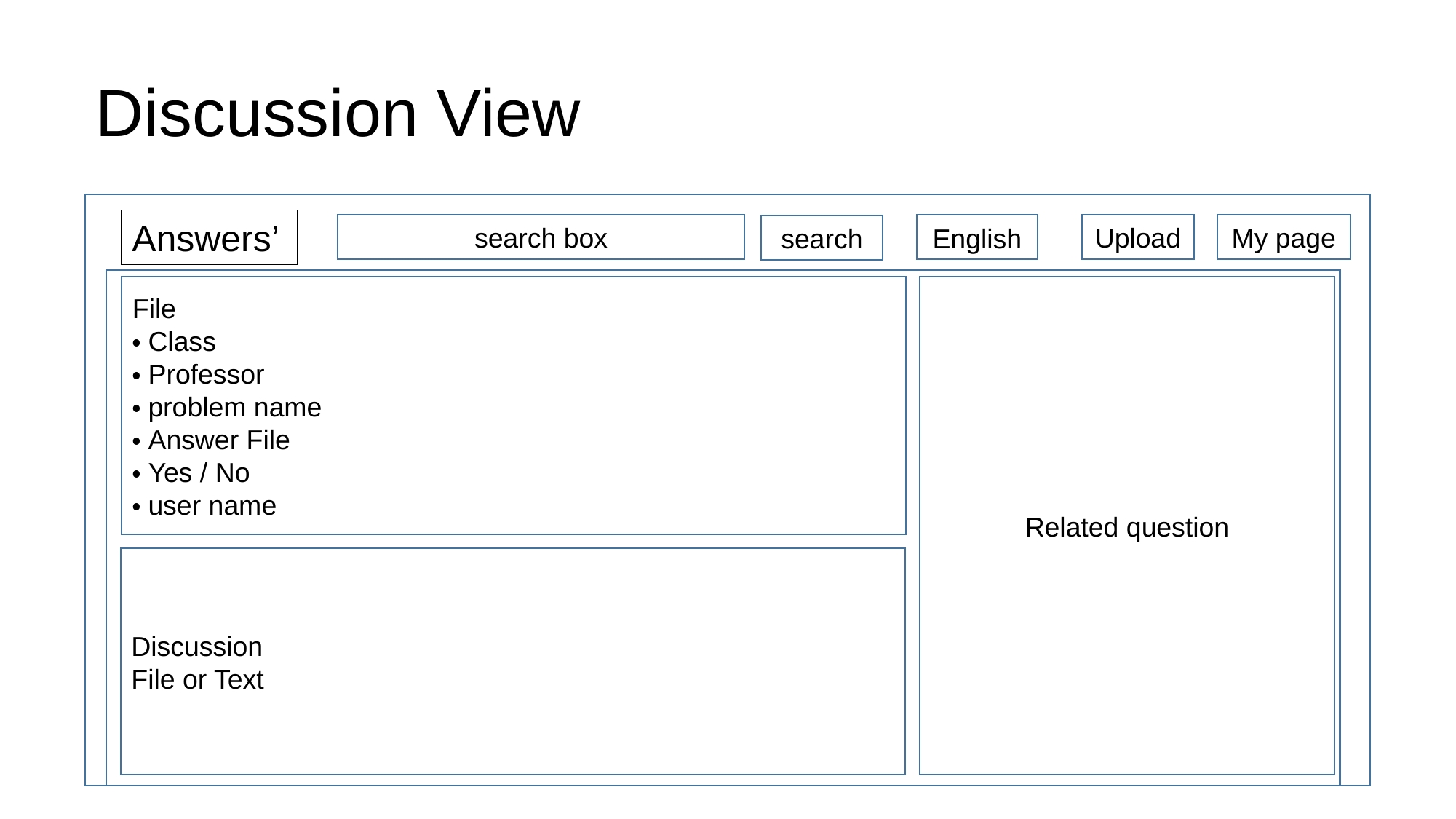

# Discussion View

Answers’
search box
Upload
My page
English
search

Related question
File
・Class
・Professor
・problem name
・Answer File
・Yes / No
・user name
Discussion
File or Text